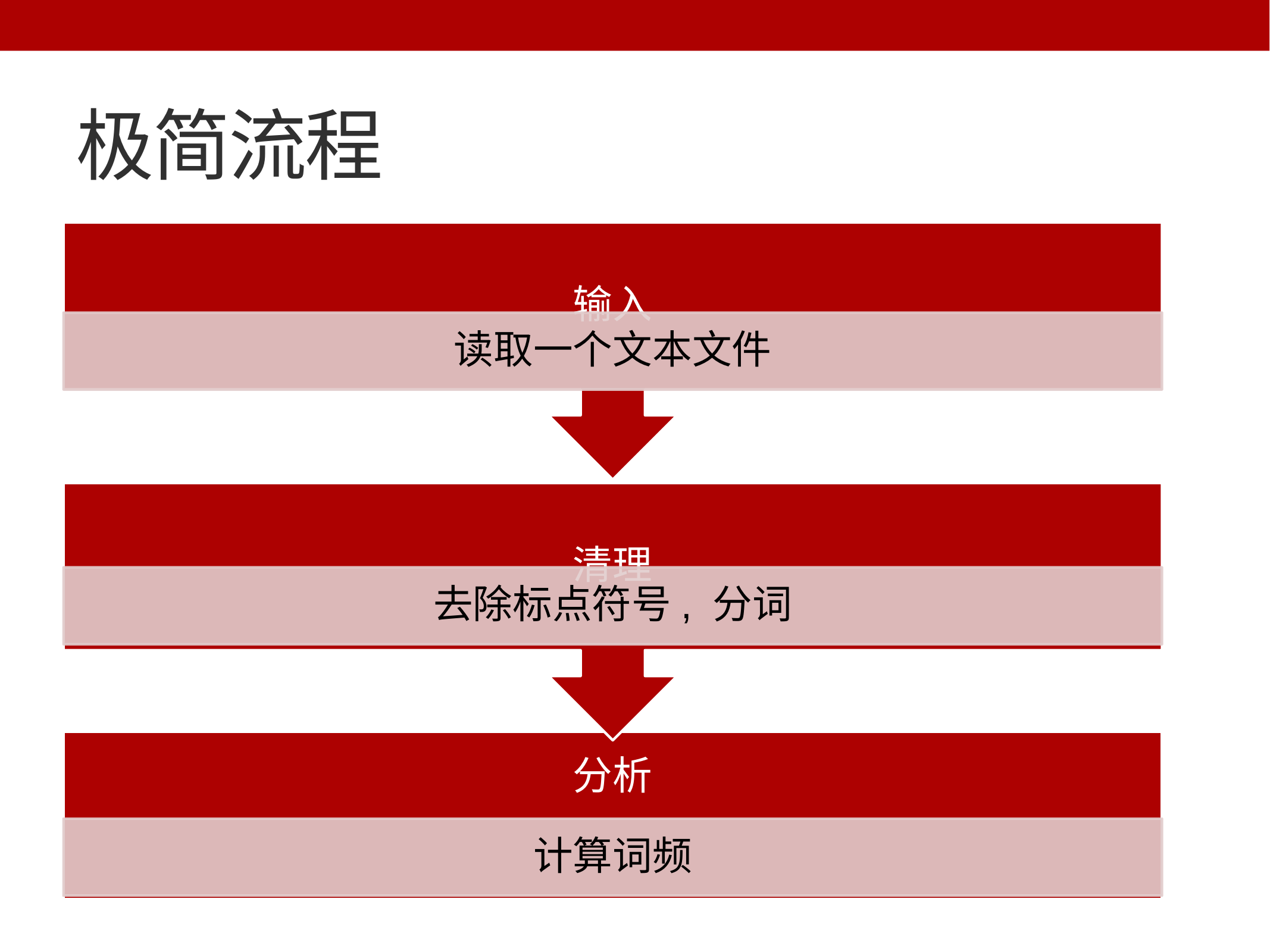

# 极简流程

分析
计算词频
清理
去除标点符号, 分词
输入
读取一个文本文件